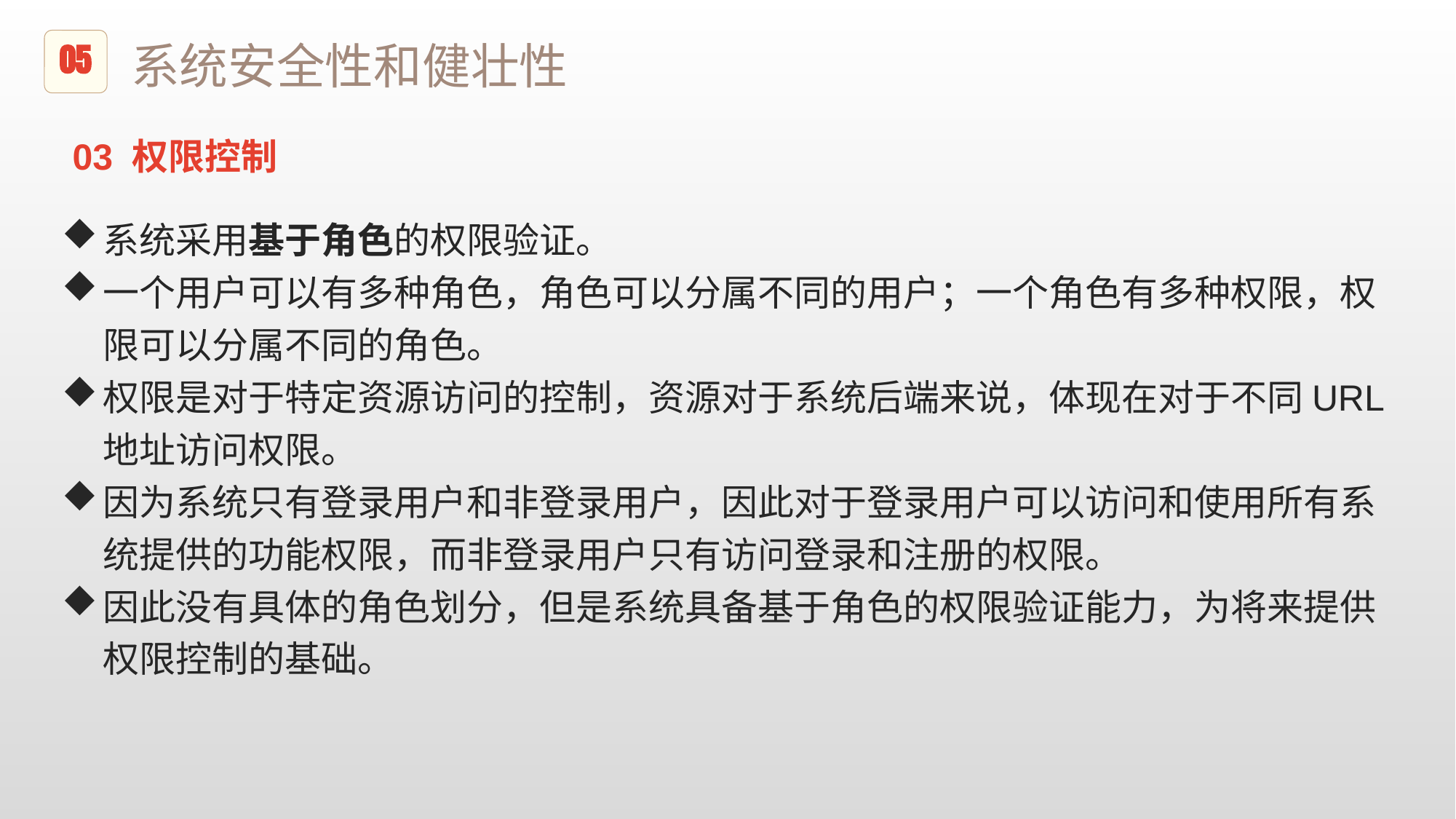

系统安全性和健壮性
05
03 权限控制
系统采用基于角色的权限验证。
一个用户可以有多种角色，角色可以分属不同的用户；一个角色有多种权限，权限可以分属不同的角色。
权限是对于特定资源访问的控制，资源对于系统后端来说，体现在对于不同URL地址访问权限。
因为系统只有登录用户和非登录用户，因此对于登录用户可以访问和使用所有系统提供的功能权限，而非登录用户只有访问登录和注册的权限。
因此没有具体的角色划分，但是系统具备基于角色的权限验证能力，为将来提供权限控制的基础。